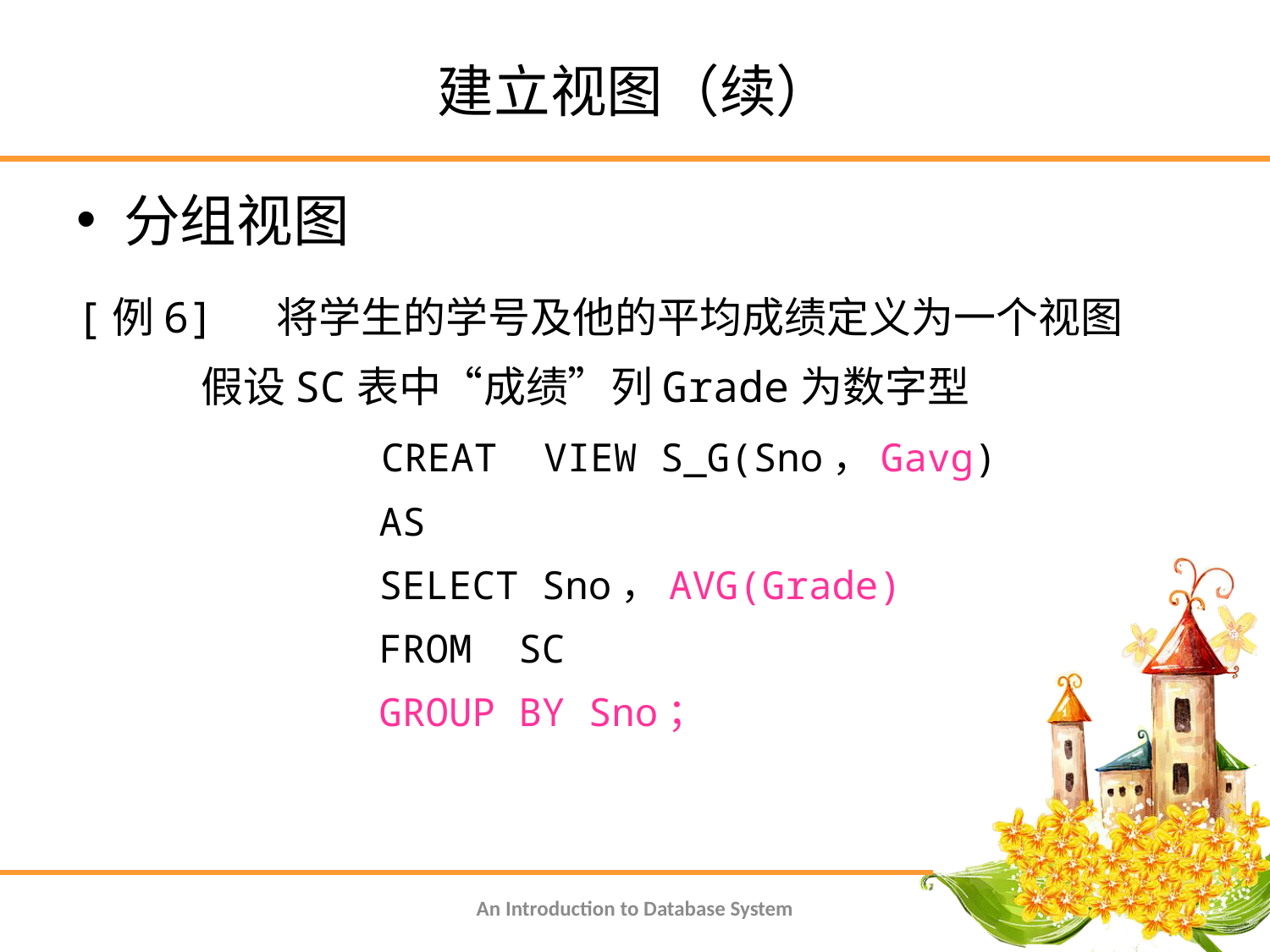

# 建立视图（续）
分组视图

[例6]  将学生的学号及他的平均成绩定义为一个视图
	       假设SC表中“成绩”列Grade为数字型
            CREAT  VIEW S_G(Sno，Gavg)
             AS
             SELECT Sno，AVG(Grade)
             FROM  SC
             GROUP BY Sno；
An Introduction to Database System